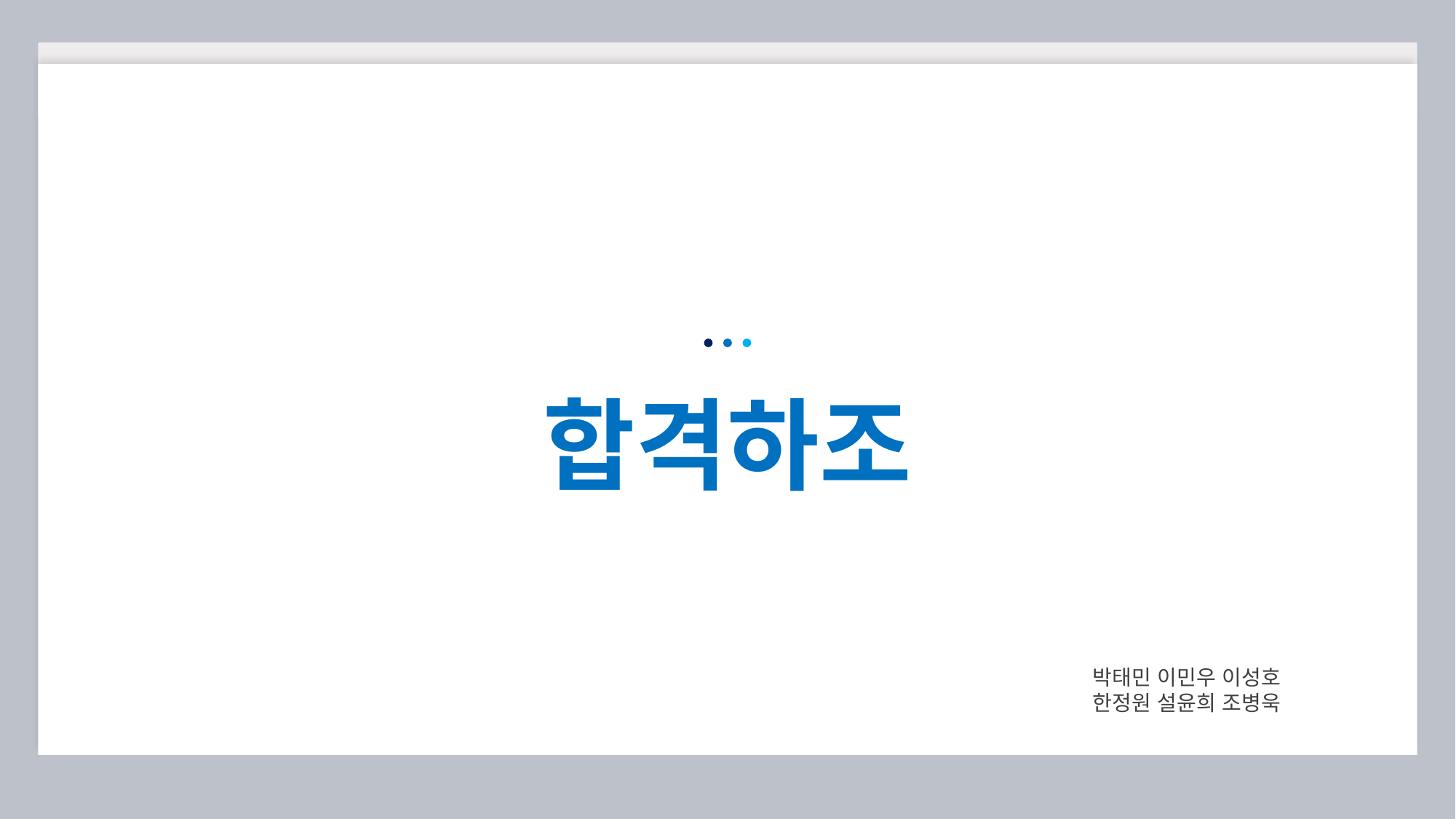

합격하조
박태민 이민우 이성호
한정원 설윤희 조병욱